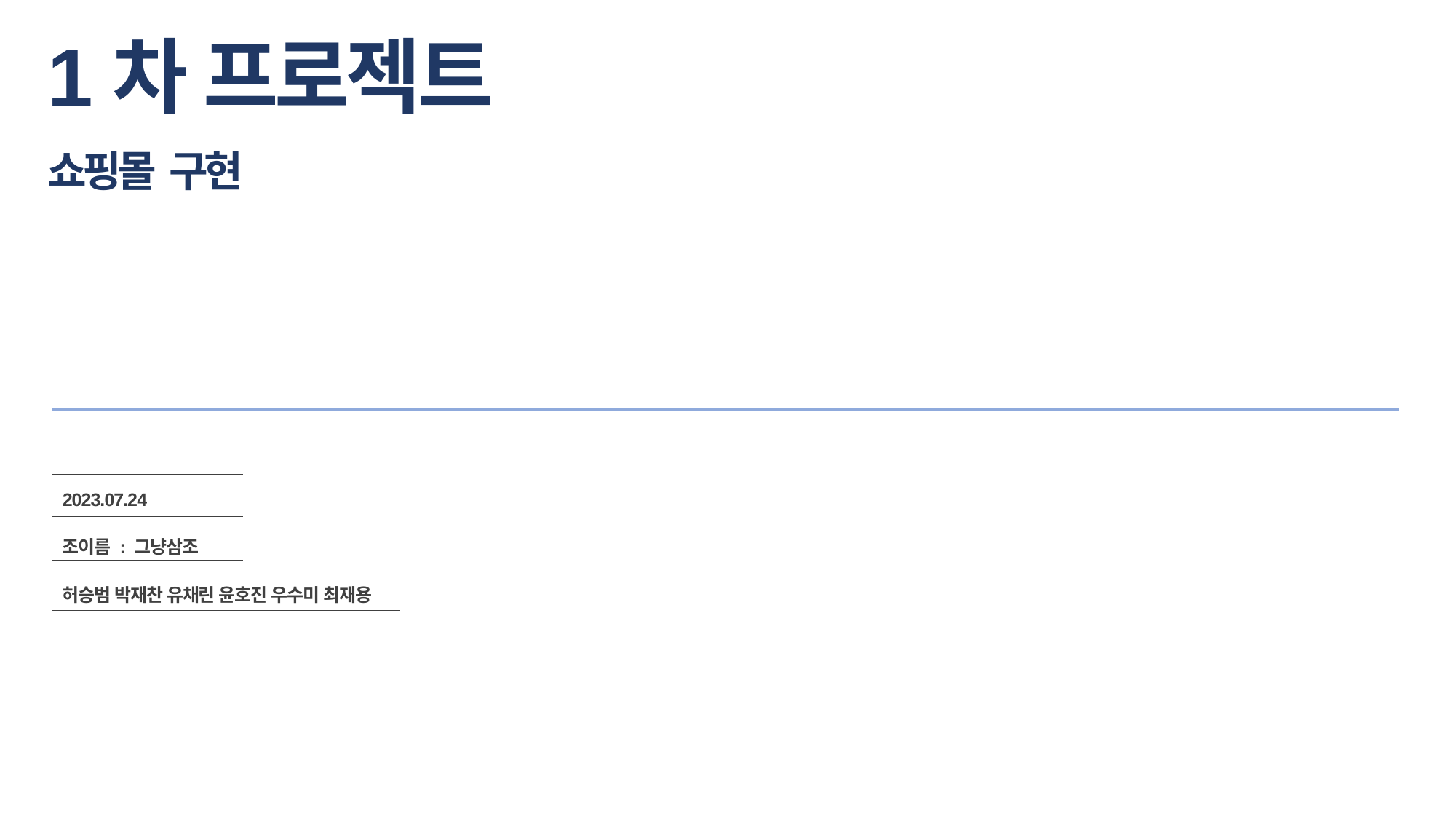

# 1차 프로젝트 쇼핑몰  구현
2023.07.24
조이름 : 그냥삼조
허승범 박재찬 유채린 윤호진 우수미 최재용